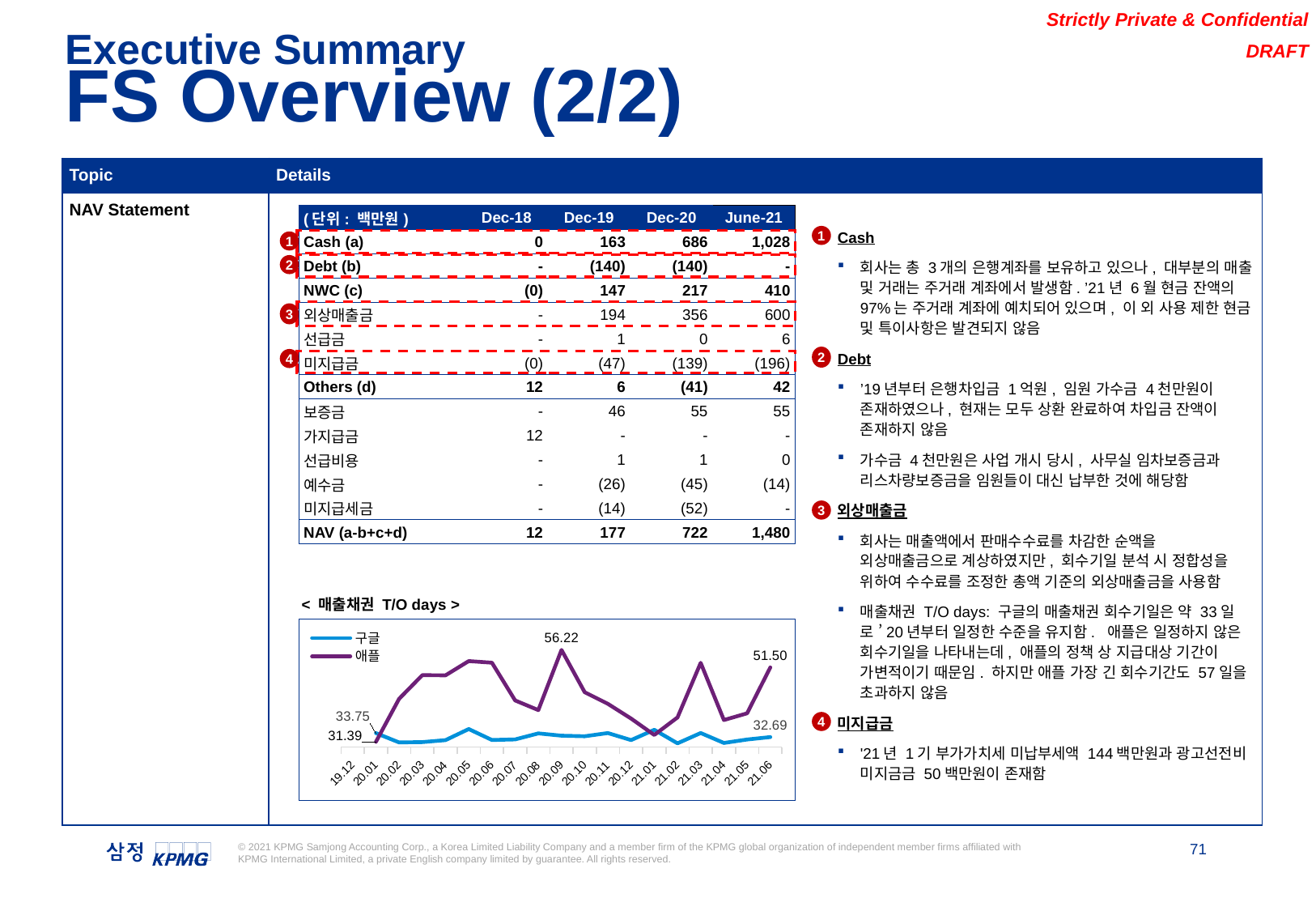

Executive Summary
FS Overview (2/2)
| Topic | Details |
| --- | --- |
| NAV Statement |  |
| (단위: 백만원) | Dec-18 | Dec-19 | Dec-20 | June-21 |
| --- | --- | --- | --- | --- |
| Cash (a) | 0 | 163 | 686 | 1,028 |
| Debt (b) | - | (140) | (140) | - |
| NWC (c) | (0) | 147 | 217 | 410 |
| 외상매출금 | - | 194 | 356 | 600 |
| 선급금 | - | 1 | 0 | 6 |
| 미지급금 | (0) | (47) | (139) | (196) |
| Others (d) | 12 | 6 | (41) | 42 |
| 보증금 | - | 46 | 55 | 55 |
| 가지급금 | 12 | - | - | - |
| 선급비용 | - | 1 | 1 | 0 |
| 예수금 | - | (26) | (45) | (14) |
| 미지급세금 | - | (14) | (52) | - |
| NAV (a-b+c+d) | 12 | 177 | 722 | 1,480 |
1
Cash
회사는 총 3개의 은행계좌를 보유하고 있으나, 대부분의 매출 및 거래는 주거래 계좌에서 발생함. ’21년 6월 현금 잔액의 97%는 주거래 계좌에 예치되어 있으며, 이 외 사용 제한 현금 및 특이사항은 발견되지 않음
Debt
’19년부터 은행차입금 1억원, 임원 가수금 4천만원이 존재하였으나, 현재는 모두 상환 완료하여 차입금 잔액이 존재하지 않음
가수금 4천만원은 사업 개시 당시, 사무실 임차보증금과 리스차량보증금을 임원들이 대신 납부한 것에 해당함
외상매출금
회사는 매출액에서 판매수수료를 차감한 순액을 외상매출금으로 계상하였지만, 회수기일 분석 시 정합성을 위하여 수수료를 조정한 총액 기준의 외상매출금을 사용함
매출채권 T/O days: 구글의 매출채권 회수기일은 약 33일로 ’20년부터 일정한 수준을 유지함.  애플은 일정하지 않은 회수기일을 나타내는데, 애플의 정책 상 지급대상 기간이 가변적이기 때문임. 하지만 애플 가장 긴 회수기간도 57일을 초과하지 않음
미지급금
'21년 1기 부가가치세 미납부세액 144백만원과 광고선전비 미지금금 50백만원이 존재함

1

2

3
2
4

3
< 매출채권 T/O days >

### Chart

| Category | 구글매출 | 애플매출 |
|---|---|---|
| 43830 | None | None |
| 43861 | 33.747728973727405 | 31.38596566059951 |
| 43890 | 31.237372426849053 | 43.02225066780968 |
| 43921 | 31.324646155134136 | 49.40339643569919 |
| 43951 | 31.84709965173571 | 49.35208419087323 |
| 43982 | 34.84671766585429 | 53.20964290796841 |
| 44012 | 31.889167486128507 | 52.7618121374478 |
| 44043 | 32.05009950739076 | 42.58588154820312 |
| 44074 | 33.67293388831032 | 39.97166883505174 |
| 44104 | 33.048057257345086 | 56.2174332074725 |
| 44135 | 32.899247998811845 | 44.79420843546539 |
| 44165 | 33.75939846205187 | 41.668413178123565 |
| 44196 | 31.87093308201913 | 37.675427959326 |
| 44227 | 34.6440509948852 | 33.24658621475419 |
| 44255 | 30.99382327743134 | 37.97786336916608 |
| 44286 | 33.77480084416986 | 52.725305735594176 |
| 44316 | 31.087526841599153 | 37.27033221091489 |
| 44347 | 32.02034756346014 | 39.09220524515563 |
| 44377 | 32.685020394718364 | 51.49534976050344 |
4